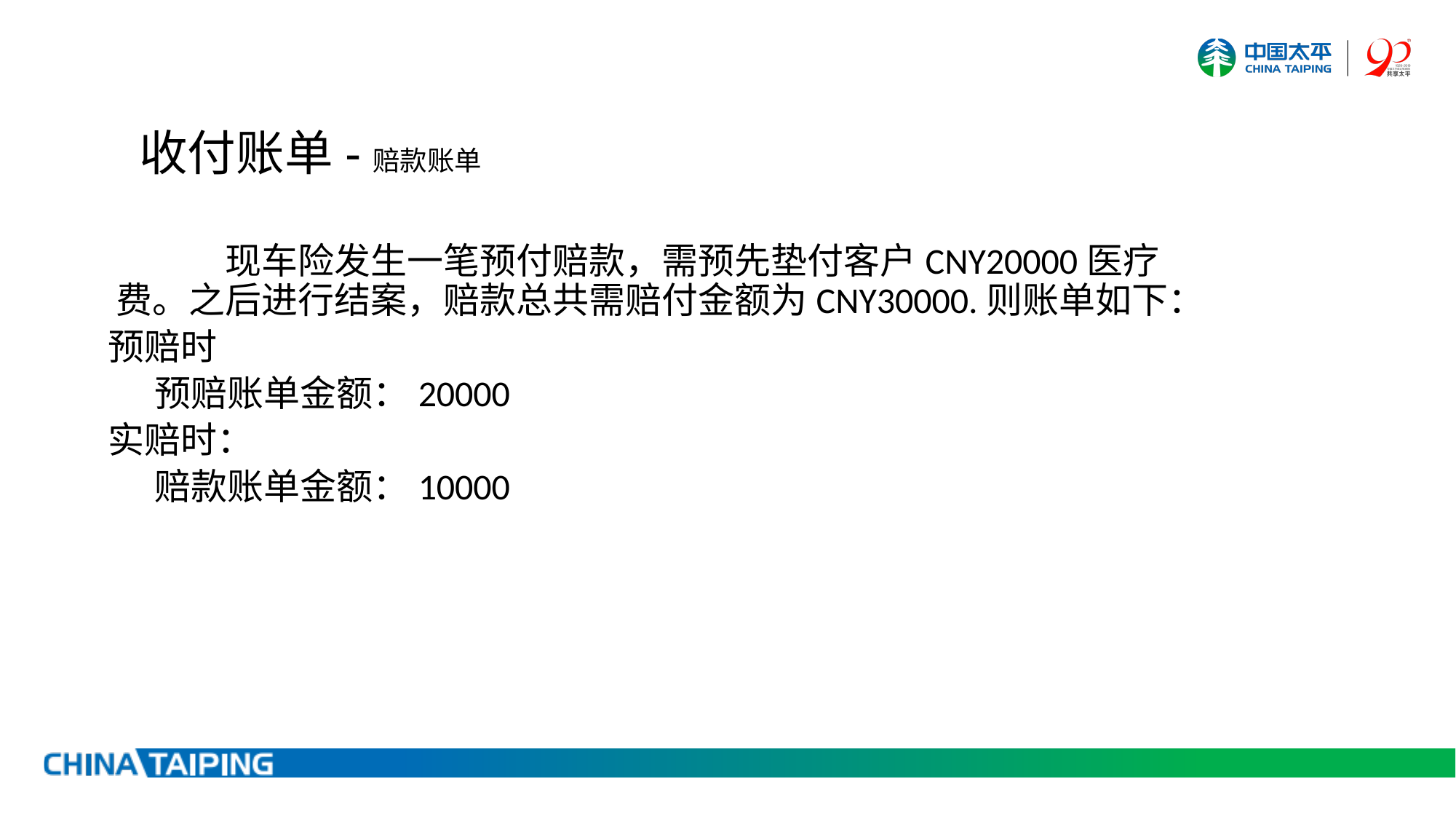

收付账单-赔款账单
		现车险发生一笔预付赔款，需预先垫付客户CNY20000医疗费。之后进行结案，赔款总共需赔付金额为CNY30000.则账单如下：
   预赔时
  预赔账单金额：20000
   实赔时：
  赔款账单金额：10000

21